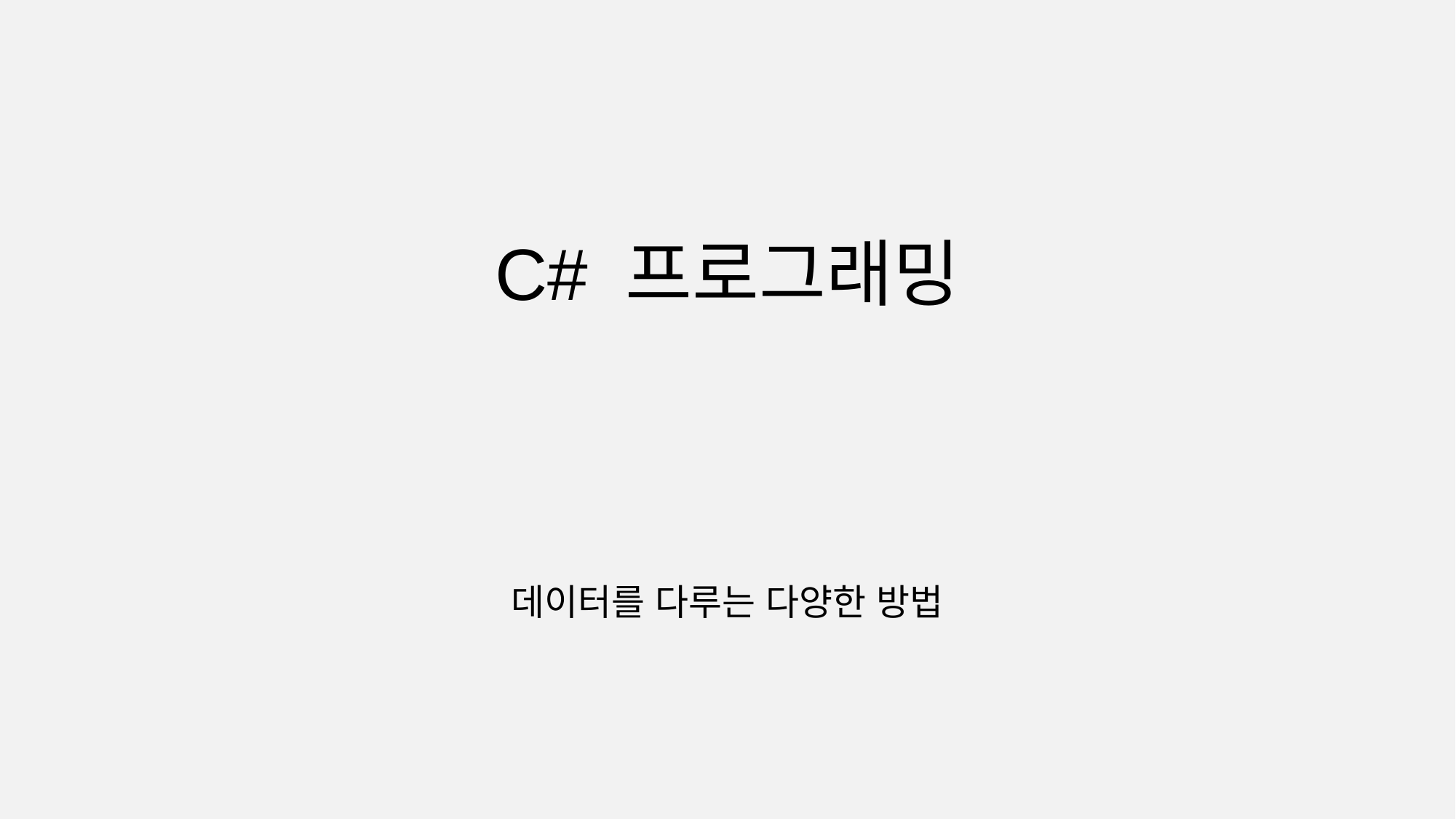

# C# 프로그래밍
데이터를 다루는 다양한 방법